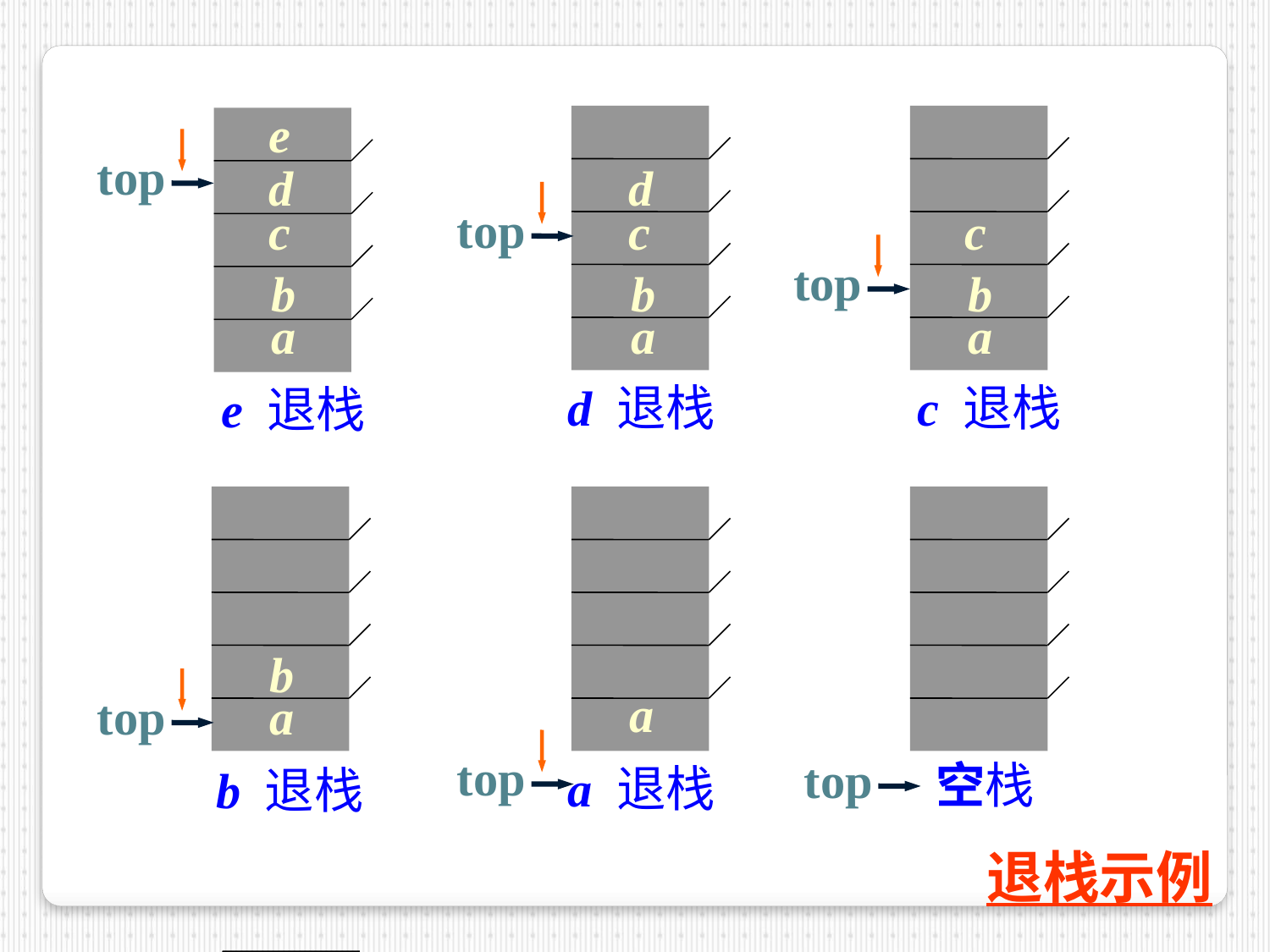

e

top

d
d

top
c
c
c

top
b
b
b

a

a
a

d 退栈
c 退栈
e 退栈

b

a

top
a

top
top
空栈
a 退栈
b 退栈

退栈示例